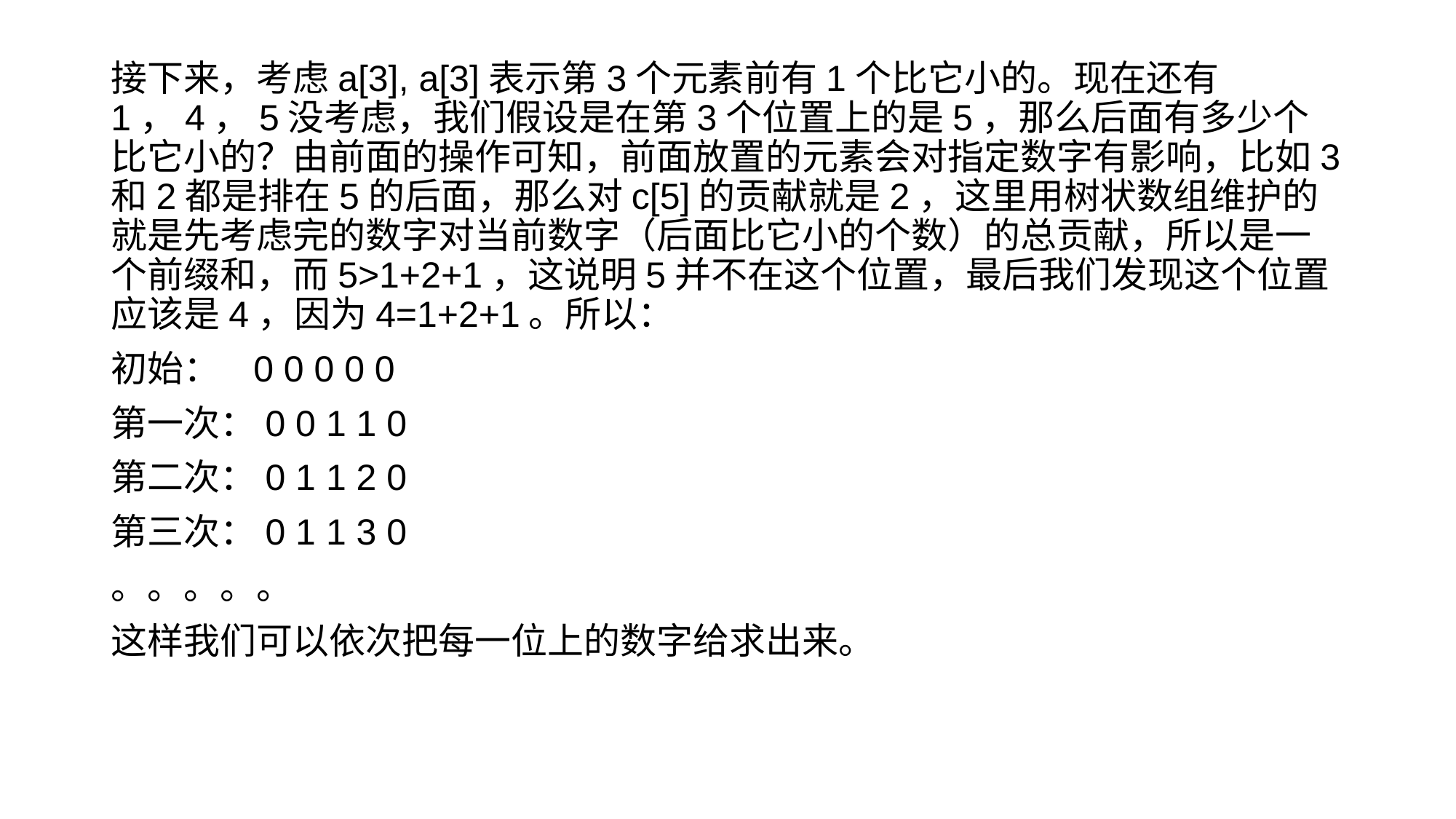

接下来，考虑a[3], a[3]表示第3个元素前有1个比它小的。现在还有1，4，5没考虑，我们假设是在第3个位置上的是5，那么后面有多少个比它小的？由前面的操作可知，前面放置的元素会对指定数字有影响，比如3和2都是排在5的后面，那么对c[5]的贡献就是2，这里用树状数组维护的就是先考虑完的数字对当前数字（后面比它小的个数）的总贡献，所以是一个前缀和，而5>1+2+1，这说明5并不在这个位置，最后我们发现这个位置应该是4，因为4=1+2+1。所以：
初始：   0 0 0 0 0
第一次：0 0 1 1 0
第二次：0 1 1 2 0
第三次：0 1 1 3 0
。。。。。
这样我们可以依次把每一位上的数字给求出来。